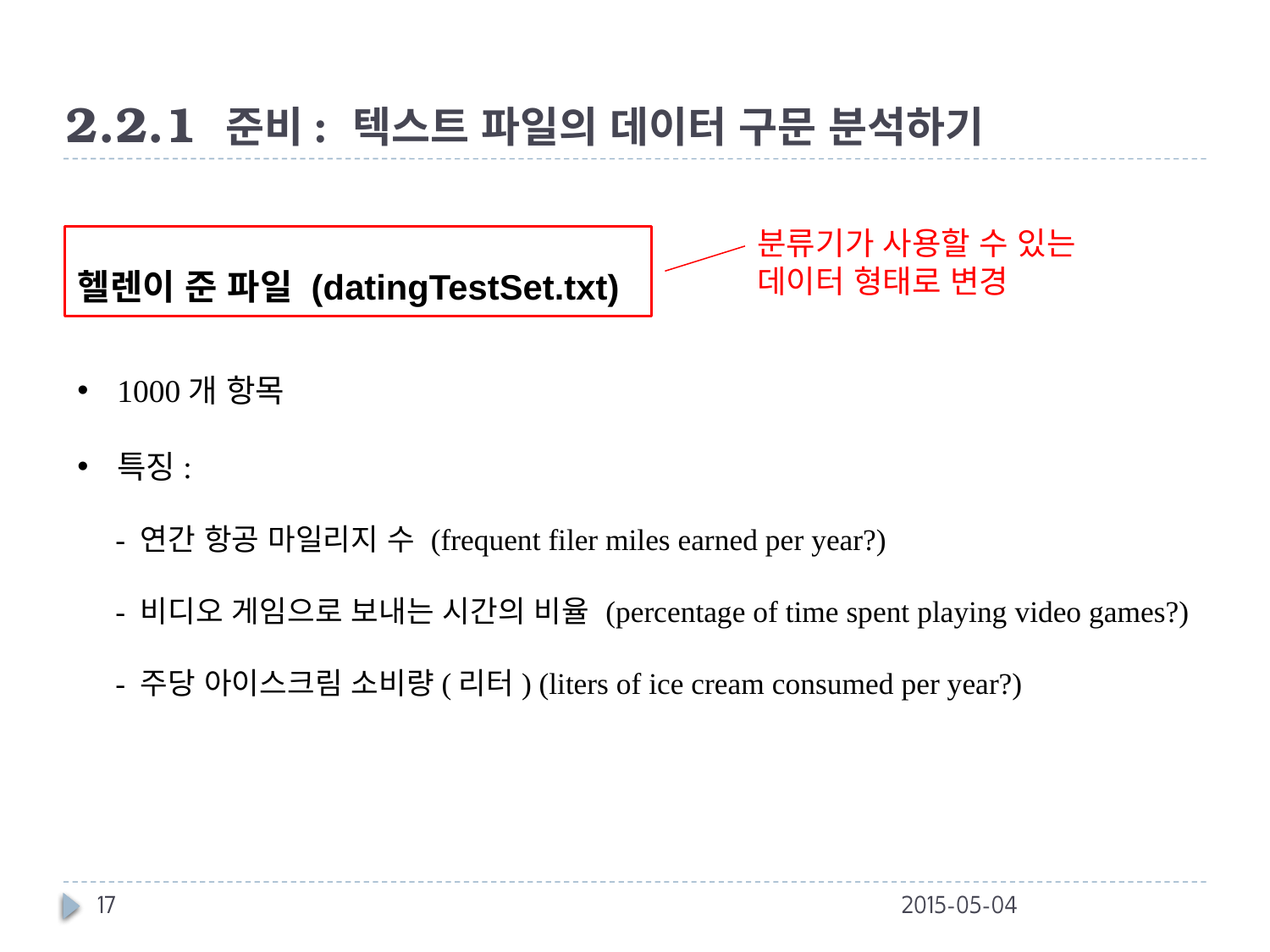

# 2.2.1 준비: 텍스트 파일의 데이터 구문 분석하기
헬렌이 준 파일 (datingTestSet.txt)

1000개 항목
특징:
     - 연간 항공 마일리지 수 (frequent filer miles earned per year?)
     - 비디오 게임으로 보내는 시간의 비율 (percentage of time spent playing video games?)
     - 주당 아이스크림 소비량(리터) (liters of ice cream consumed per year?)
분류기가 사용할 수 있는 데이터 형태로 변경

17
2015-05-04